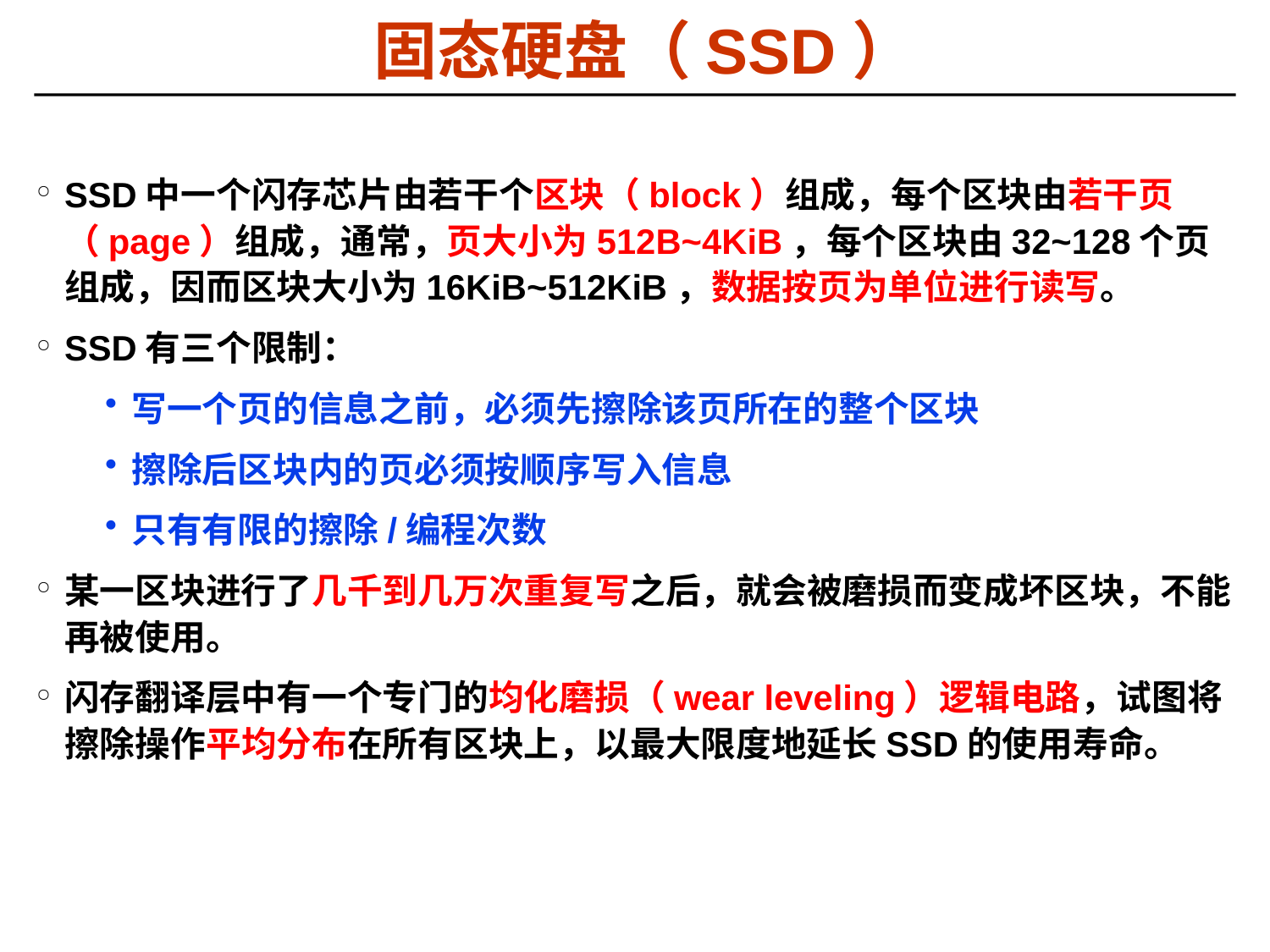

# 固态硬盘（SSD）
SSD中一个闪存芯片由若干个区块（block）组成，每个区块由若干页（page）组成，通常，页大小为512B~4KiB，每个区块由32~128个页组成，因而区块大小为16KiB~512KiB，数据按页为单位进行读写。
SSD有三个限制：
写一个页的信息之前，必须先擦除该页所在的整个区块
擦除后区块内的页必须按顺序写入信息
只有有限的擦除/编程次数
某一区块进行了几千到几万次重复写之后，就会被磨损而变成坏区块，不能再被使用。
闪存翻译层中有一个专门的均化磨损（wear leveling）逻辑电路，试图将擦除操作平均分布在所有区块上，以最大限度地延长SSD的使用寿命。